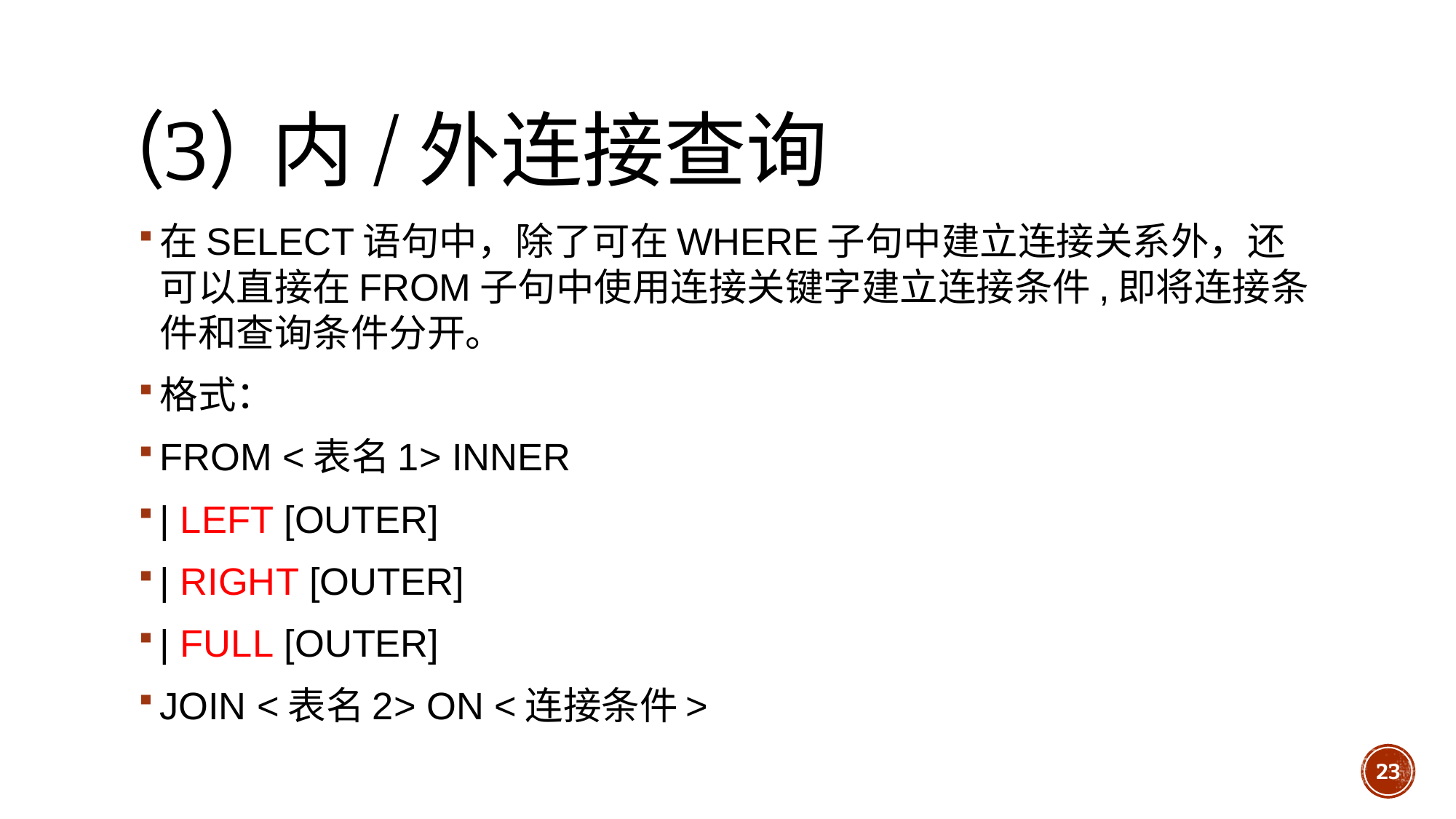

# (3) 内/外连接查询
在SELECT语句中，除了可在WHERE子句中建立连接关系外，还可以直接在FROM子句中使用连接关键字建立连接条件,即将连接条件和查询条件分开。
格式：
FROM <表名1> INNER
| LEFT [OUTER]
| RIGHT [OUTER]
| FULL [OUTER]
JOIN <表名2> ON <连接条件>
23